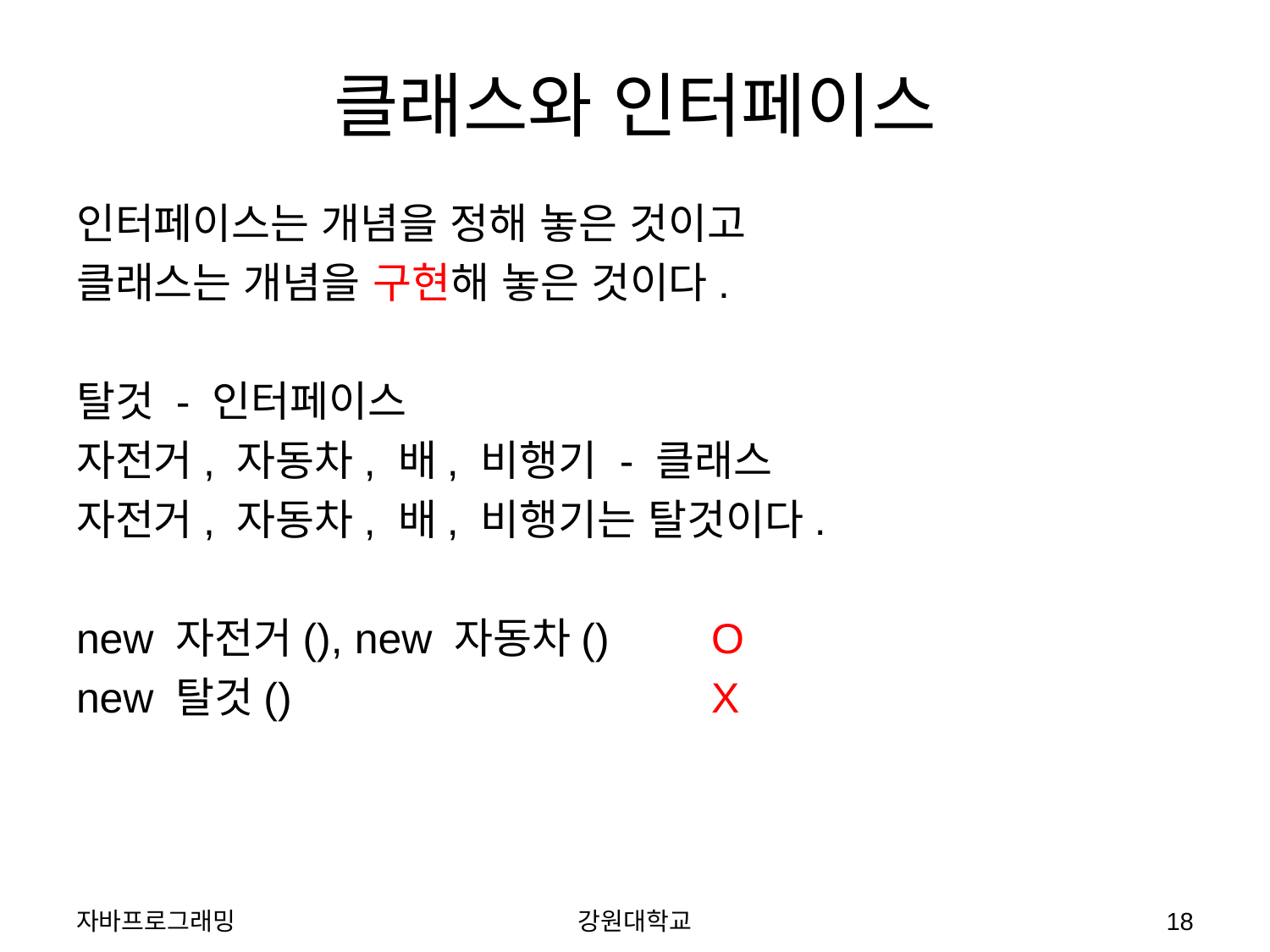

# 클래스와 인터페이스
인터페이스는 개념을 정해 놓은 것이고
클래스는 개념을 구현해 놓은 것이다.

탈것 - 인터페이스
자전거, 자동차, 배, 비행기 - 클래스
자전거, 자동차, 배, 비행기는 탈것이다.

new 자전거(), new 자동차()   	O
new 탈것()				X
자바프로그래밍
강원대학교
18